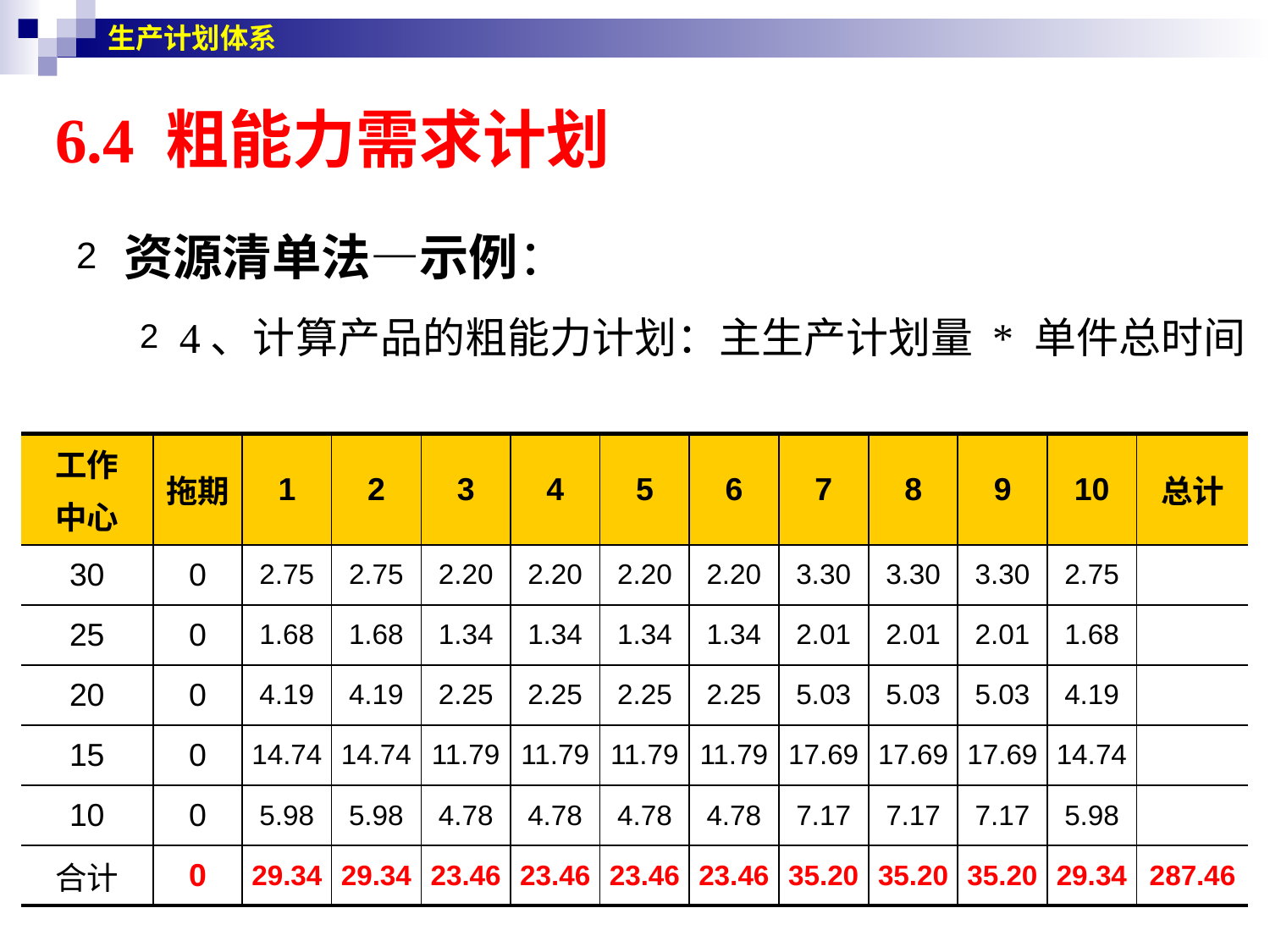

生产计划体系
# 6.4 粗能力需求计划
资源清单法—示例：
4、计算产品的粗能力计划：主生产计划量 * 单件总时间
| 工作 中心 | 拖期 | 1 | 2 | 3 | 4 | 5 | 6 | 7 | 8 | 9 | 10 | 总计 |
| --- | --- | --- | --- | --- | --- | --- | --- | --- | --- | --- | --- | --- |
| 30 | 0 | 2.75 | 2.75 | 2.20 | 2.20 | 2.20 | 2.20 | 3.30 | 3.30 | 3.30 | 2.75 |  |
| 25 | 0 | 1.68 | 1.68 | 1.34 | 1.34 | 1.34 | 1.34 | 2.01 | 2.01 | 2.01 | 1.68 |  |
| 20 | 0 | 4.19 | 4.19 | 2.25 | 2.25 | 2.25 | 2.25 | 5.03 | 5.03 | 5.03 | 4.19 |  |
| 15 | 0 | 14.74 | 14.74 | 11.79 | 11.79 | 11.79 | 11.79 | 17.69 | 17.69 | 17.69 | 14.74 |  |
| 10 | 0 | 5.98 | 5.98 | 4.78 | 4.78 | 4.78 | 4.78 | 7.17 | 7.17 | 7.17 | 5.98 |  |
| 合计 | 0 | 29.34 | 29.34 | 23.46 | 23.46 | 23.46 | 23.46 | 35.20 | 35.20 | 35.20 | 29.34 | 287.46 |